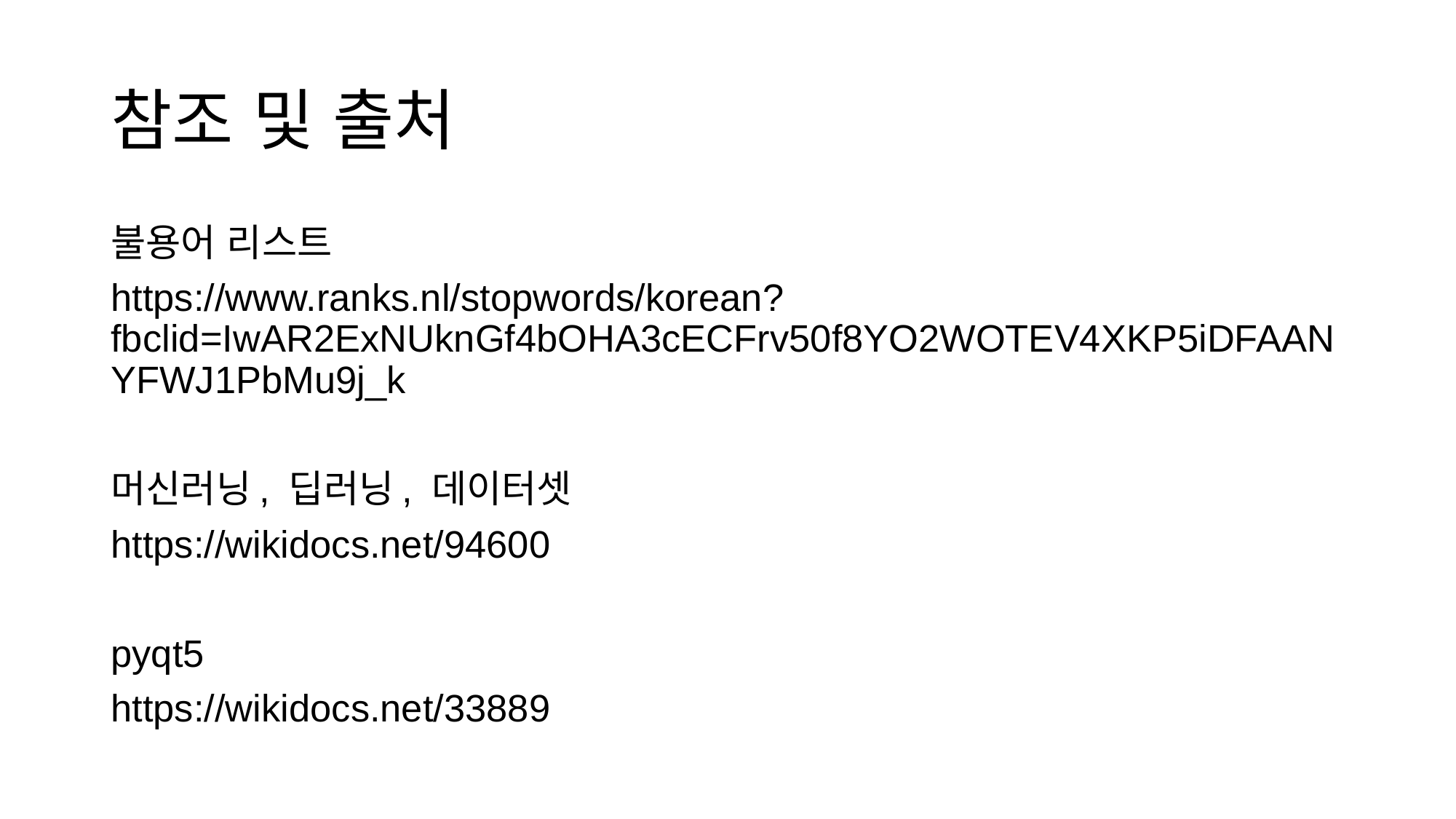

# 참조 및 출처
불용어 리스트
https://www.ranks.nl/stopwords/korean?fbclid=IwAR2ExNUknGf4bOHA3cECFrv50f8YO2WOTEV4XKP5iDFAANYFWJ1PbMu9j_k

머신러닝, 딥러닝, 데이터셋
https://wikidocs.net/94600

pyqt5
https://wikidocs.net/33889